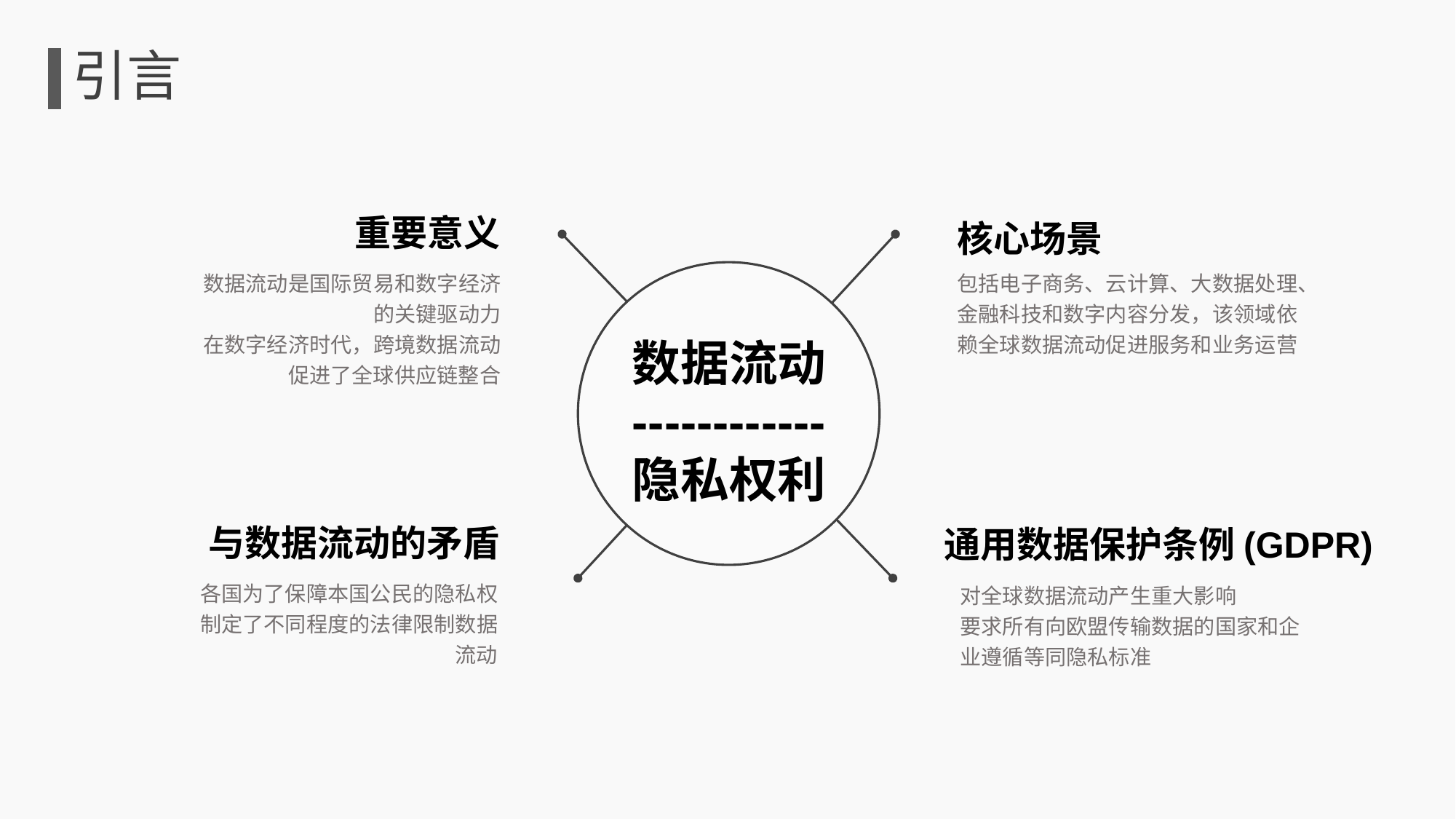

引言

重要意义
核心场景
数据流动是国际贸易和数字经济的关键驱动力
在数字经济时代，跨境数据流动促进了全球供应链整合
包括电子商务、云计算、大数据处理、金融科技和数字内容分发，该领域依赖全球数据流动促进服务和业务运营

数据流动
------------
隐私权利
与数据流动的矛盾
通用数据保护条例(GDPR)
各国为了保障本国公民的隐私权制定了不同程度的法律限制数据流动
对全球数据流动产生重大影响
要求所有向欧盟传输数据的国家和企业遵循等同隐私标准